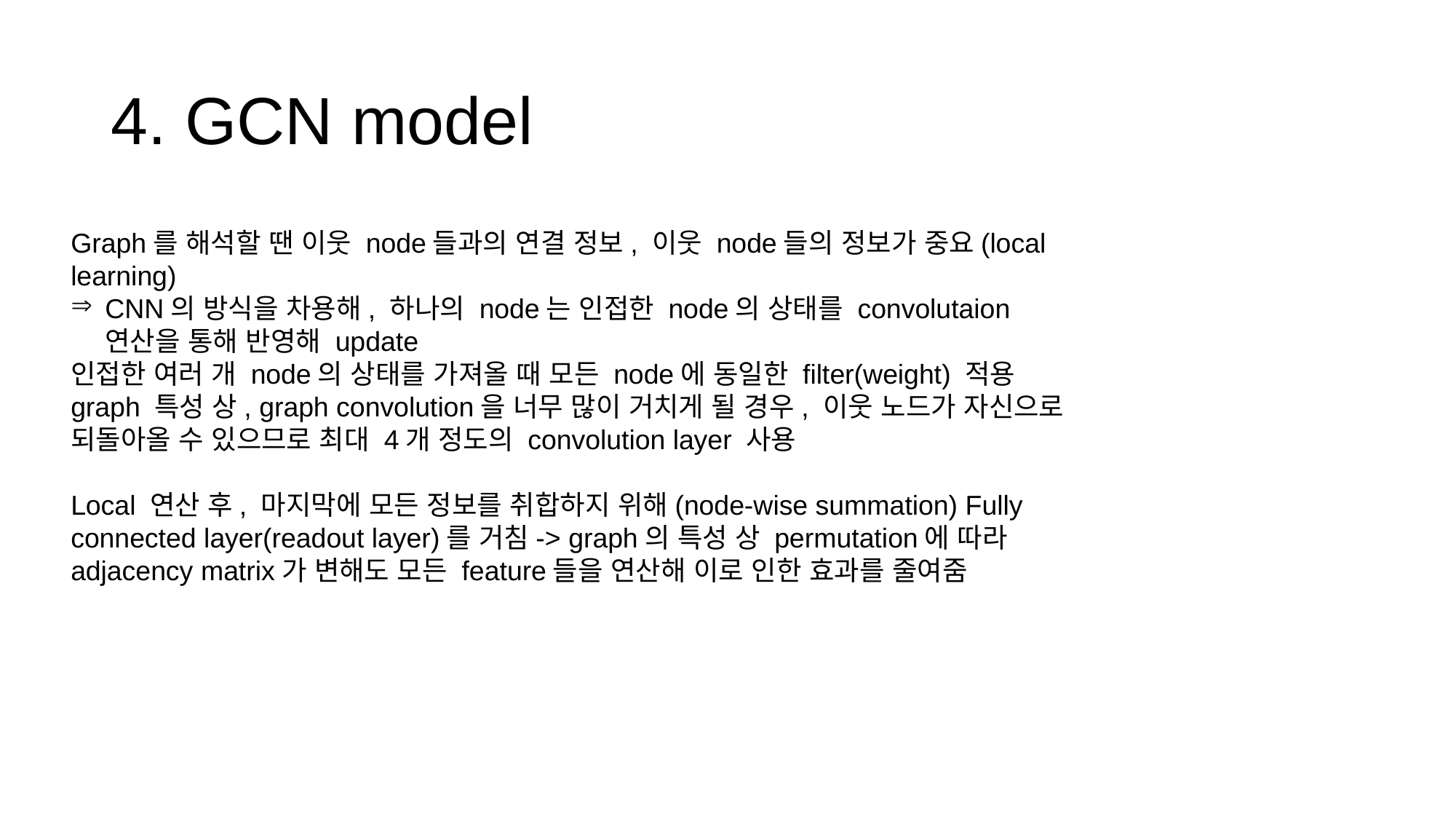

# 4. GCN model
Graph를 해석할 땐 이웃 node들과의 연결 정보, 이웃 node들의 정보가 중요(local learning)
CNN의 방식을 차용해, 하나의 node는 인접한 node의 상태를 convolutaion 연산을 통해 반영해 update
인접한 여러 개 node의 상태를 가져올 때 모든 node에 동일한 filter(weight) 적용
graph 특성 상, graph convolution을 너무 많이 거치게 될 경우, 이웃 노드가 자신으로 되돌아올 수 있으므로 최대 4개 정도의 convolution layer 사용

Local 연산 후, 마지막에 모든 정보를 취합하지 위해(node-wise summation) Fully connected layer(readout layer)를 거침-> graph의 특성 상 permutation에 따라 adjacency matrix가 변해도 모든 feature들을 연산해 이로 인한 효과를 줄여줌